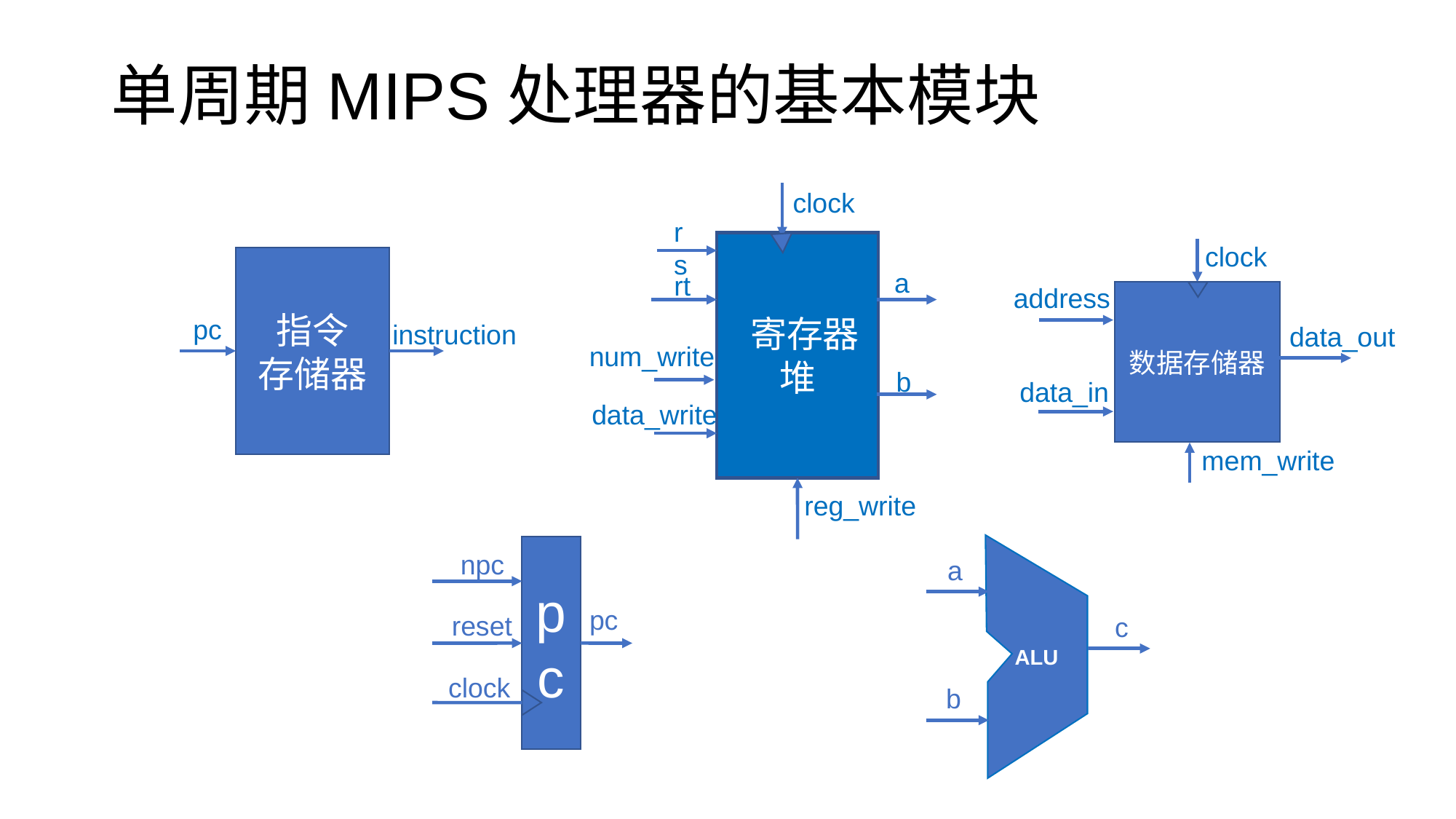

# 单周期MIPS处理器的基本模块
clock
rs
  寄存器堆

a
rt
num_write
b
data_write
reg_write
clock
address
数据存储器
data_out
data_in
mem_write

指令
存储器
pc
instruction
ALU
a
c
b
pc
npc
pc
reset
clock